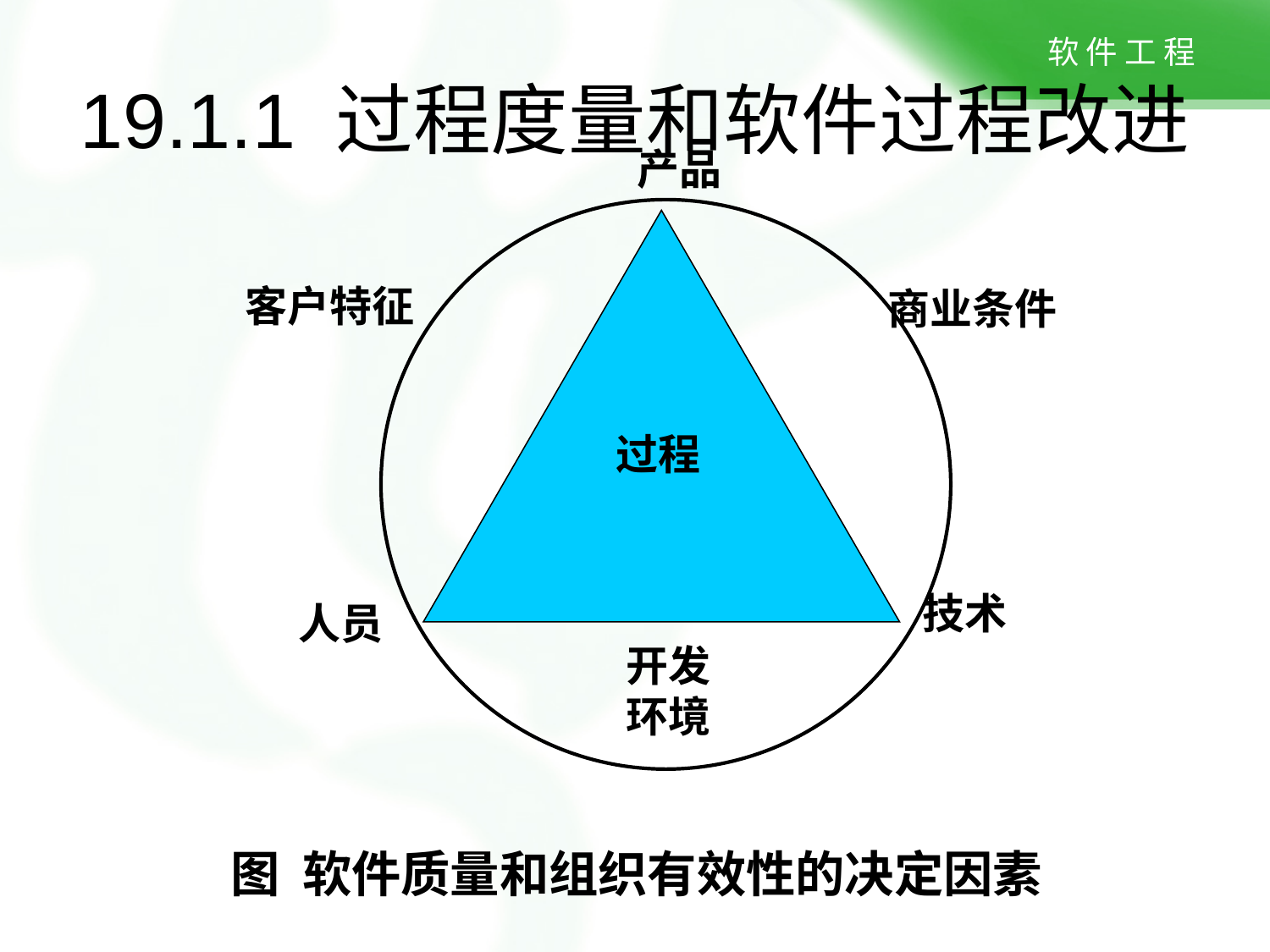

19.1.1 过程度量和软件过程改进
产品

客户特征
商业条件
过程
技术
人员
开发环境
# 图  软件质量和组织有效性的决定因素